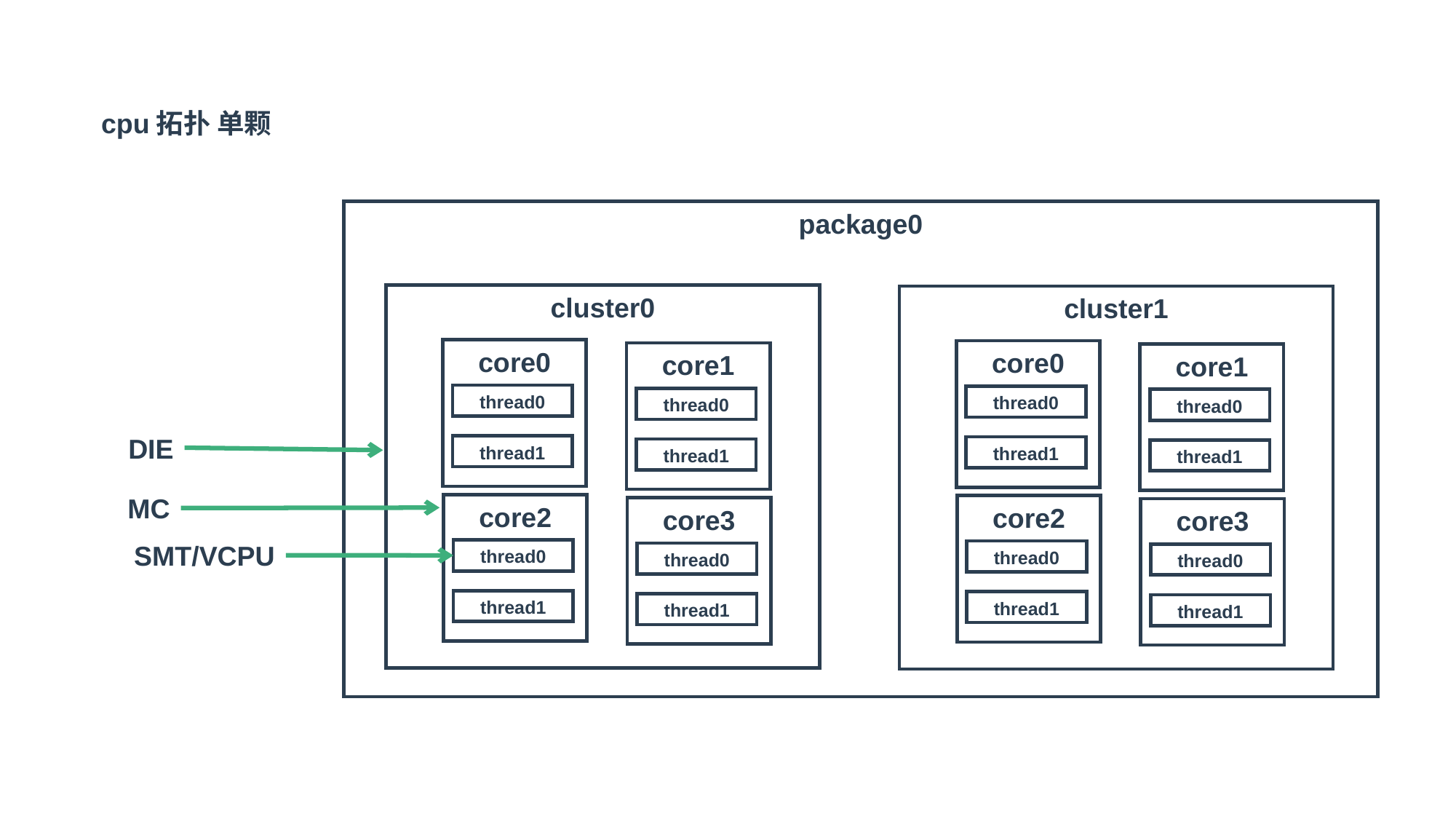

cpu拓扑 单颗
package0
cluster0
cluster1
core0
core0
core1
core1
thread0
thread0
thread0
thread0
DIE
thread1
thread1
thread1
thread1
MC
core2
core2
core3
core3
SMT/VCPU
thread0
thread0
thread0
thread0
thread1
thread1
thread1
thread1